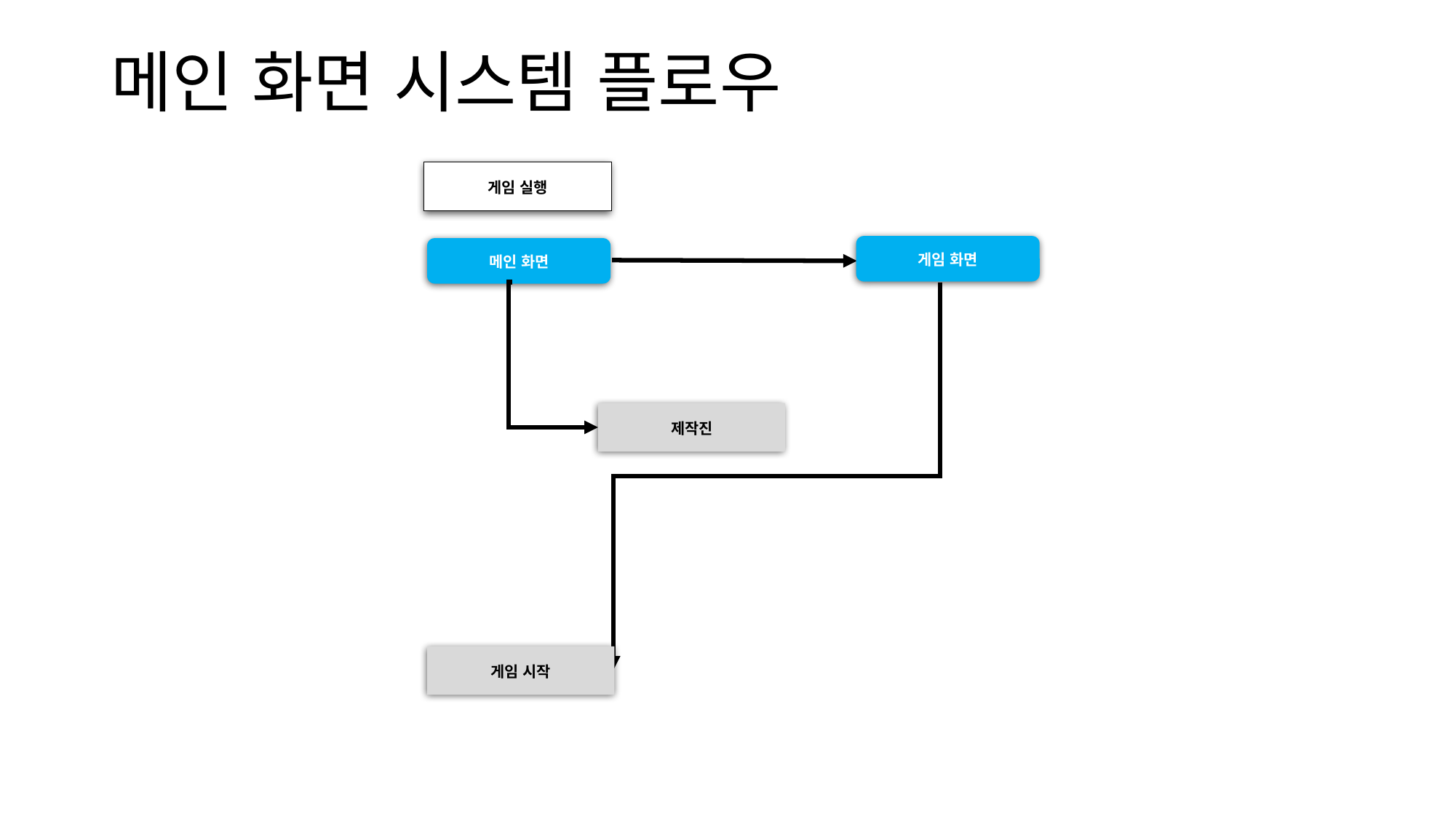

메인 화면 시스템 플로우
게임 실행
게임 화면
메인 화면
제작진
게임 시작